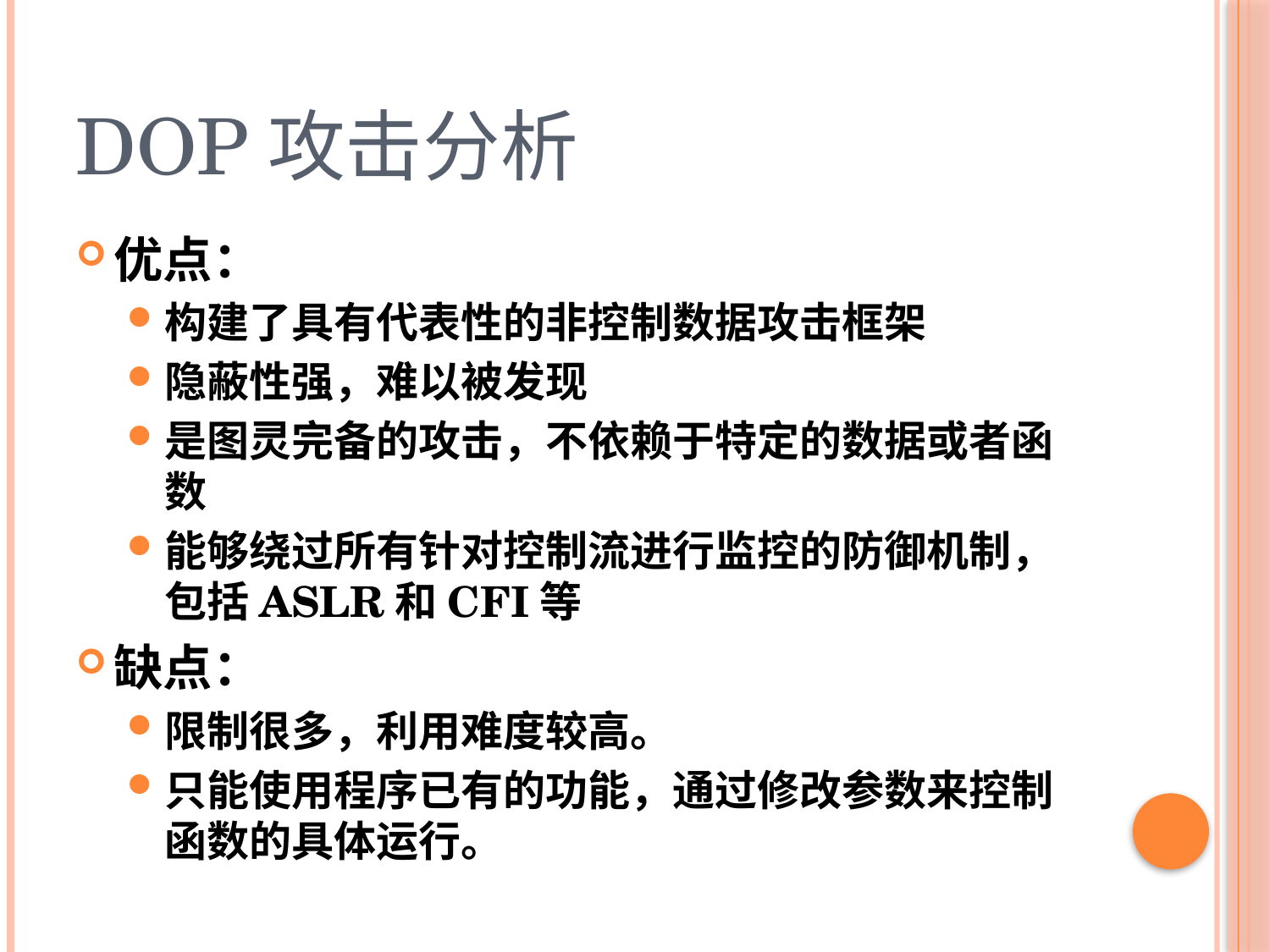

# DOP攻击分析
优点：
构建了具有代表性的非控制数据攻击框架
隐蔽性强，难以被发现
是图灵完备的攻击，不依赖于特定的数据或者函数
能够绕过所有针对控制流进行监控的防御机制，包括ASLR和CFI等
缺点：
限制很多，利用难度较高。
只能使用程序已有的功能，通过修改参数来控制函数的具体运行。